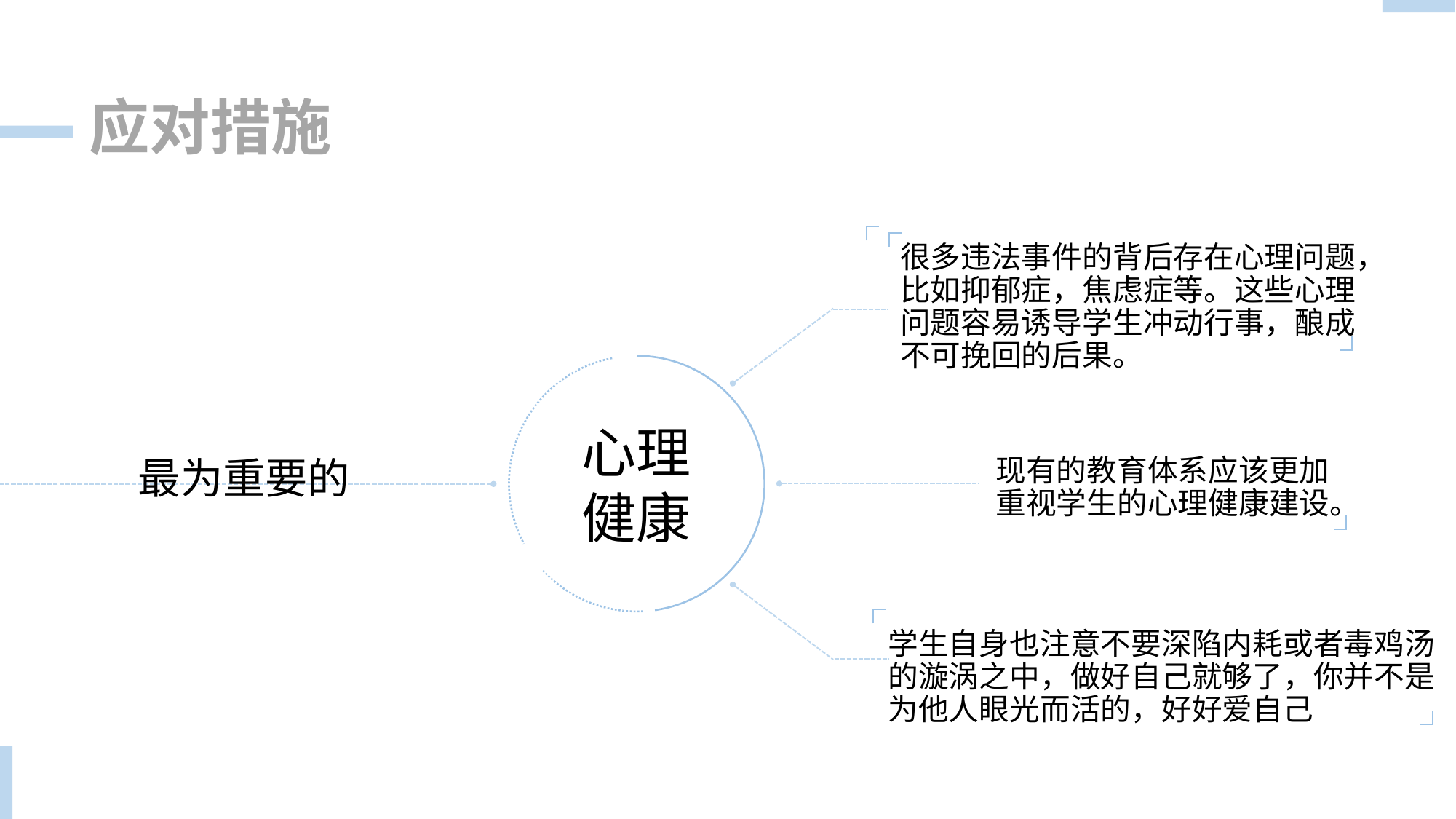

应对措施

很多违法事件的背后存在心理问题，比如抑郁症，焦虑症等。这些心理问题容易诱导学生冲动行事，酿成不可挽回的后果。

心理健康
最为重要的
现有的教育体系应该更加重视学生的心理健康建设。

学生自身也注意不要深陷内耗或者毒鸡汤的漩涡之中，做好自己就够了，你并不是为他人眼光而活的，好好爱自己